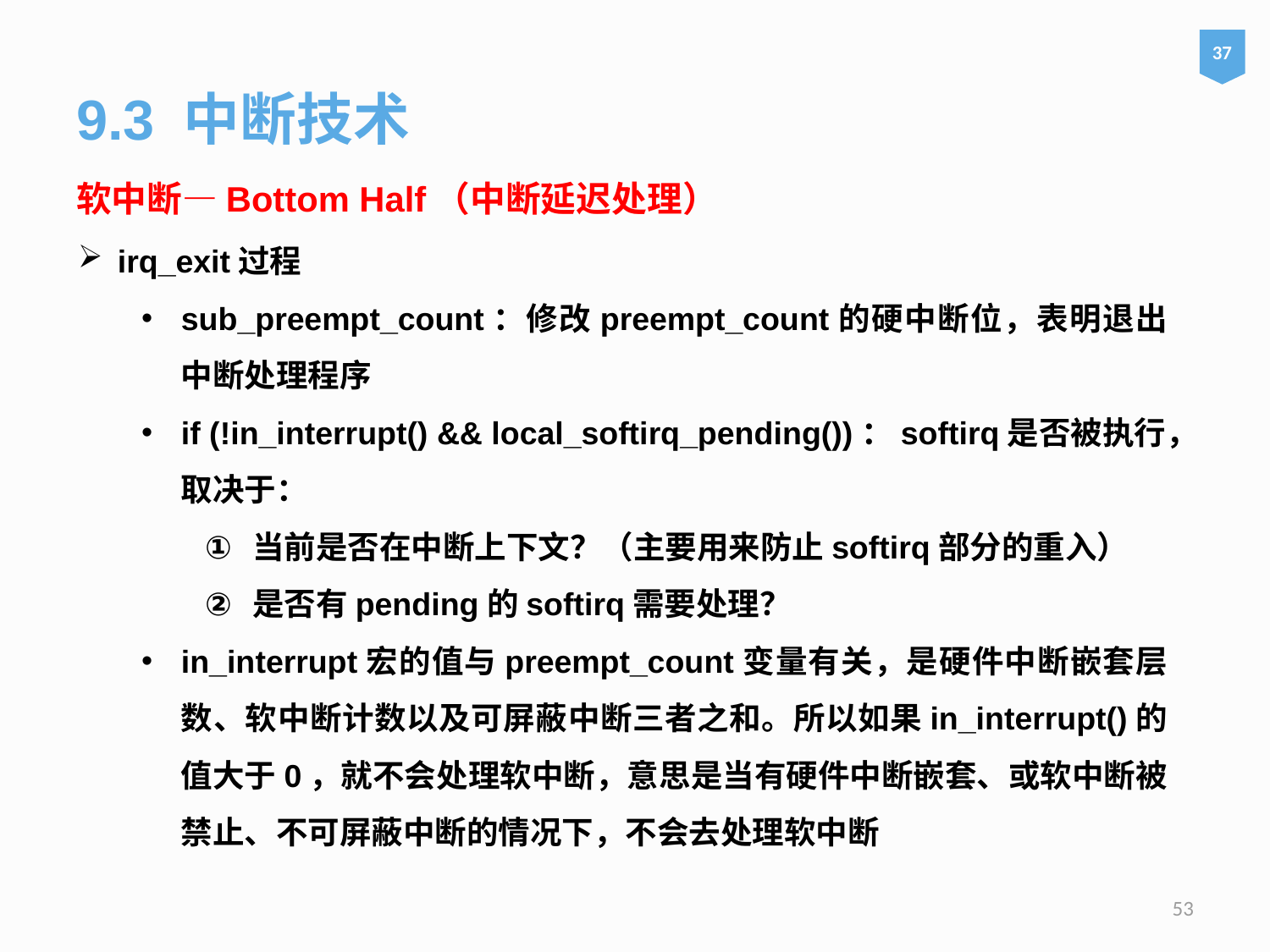

37
9.3 中断技术
软中断—Bottom Half（中断延迟处理）
irq_exit过程
sub_preempt_count：修改preempt_count的硬中断位，表明退出中断处理程序
if (!in_interrupt() && local_softirq_pending())：softirq是否被执行，取决于：
当前是否在中断上下文？（主要用来防止softirq部分的重入）
是否有pending的softirq需要处理？
in_interrupt宏的值与preempt_count变量有关，是硬件中断嵌套层数、软中断计数以及可屏蔽中断三者之和。所以如果in_interrupt()的值大于0，就不会处理软中断，意思是当有硬件中断嵌套、或软中断被禁止、不可屏蔽中断的情况下，不会去处理软中断
53